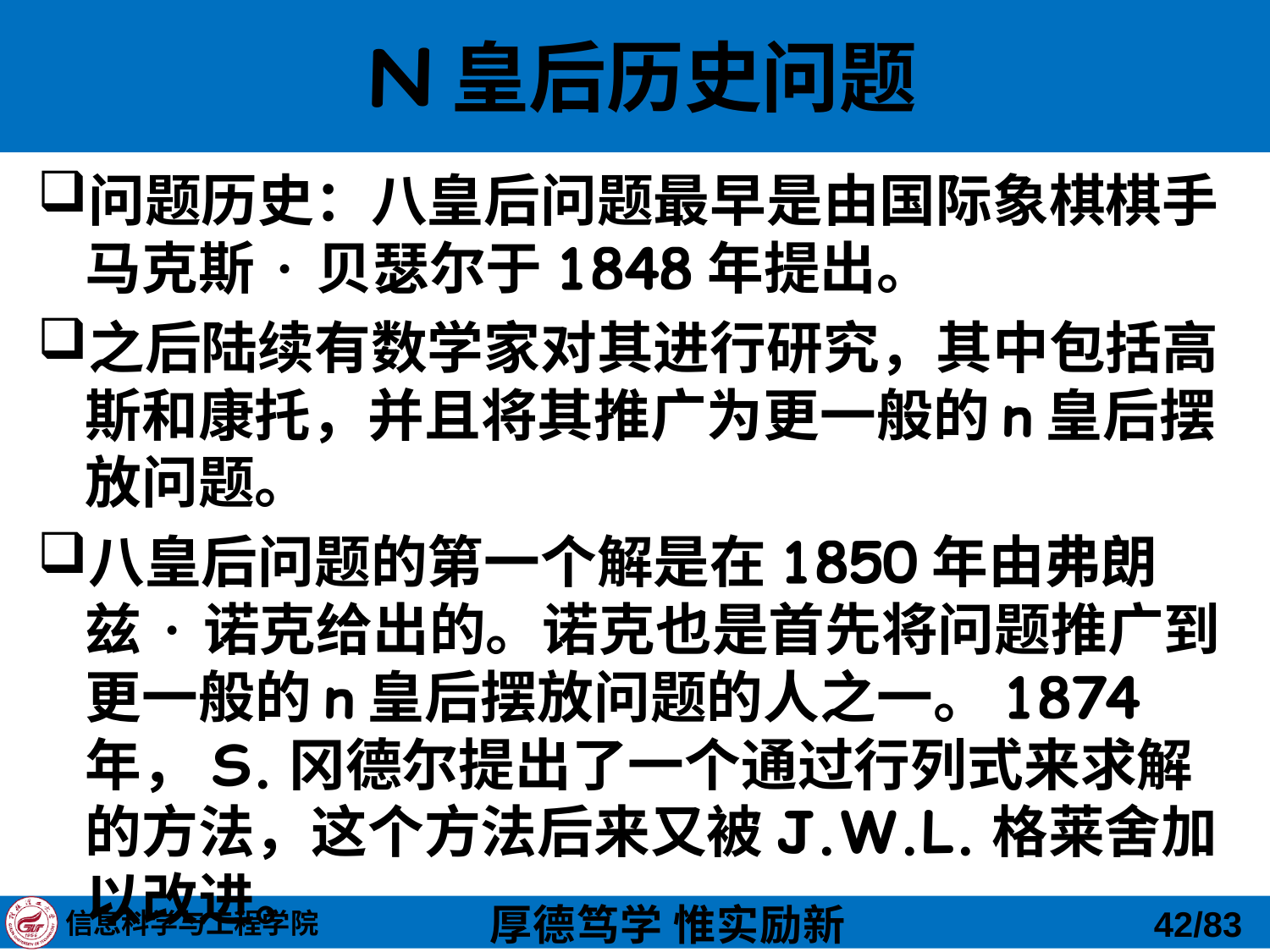

# N皇后历史问题
问题历史：八皇后问题最早是由国际象棋棋手马克斯·贝瑟尔于1848年提出。
之后陆续有数学家对其进行研究，其中包括高斯和康托，并且将其推广为更一般的n皇后摆放问题。
八皇后问题的第一个解是在1850年由弗朗兹·诺克给出的。诺克也是首先将问题推广到更一般的n皇后摆放问题的人之一。1874年，S.冈德尔提出了一个通过行列式来求解的方法，这个方法后来又被J.W.L.格莱舍加以改进。

42/83